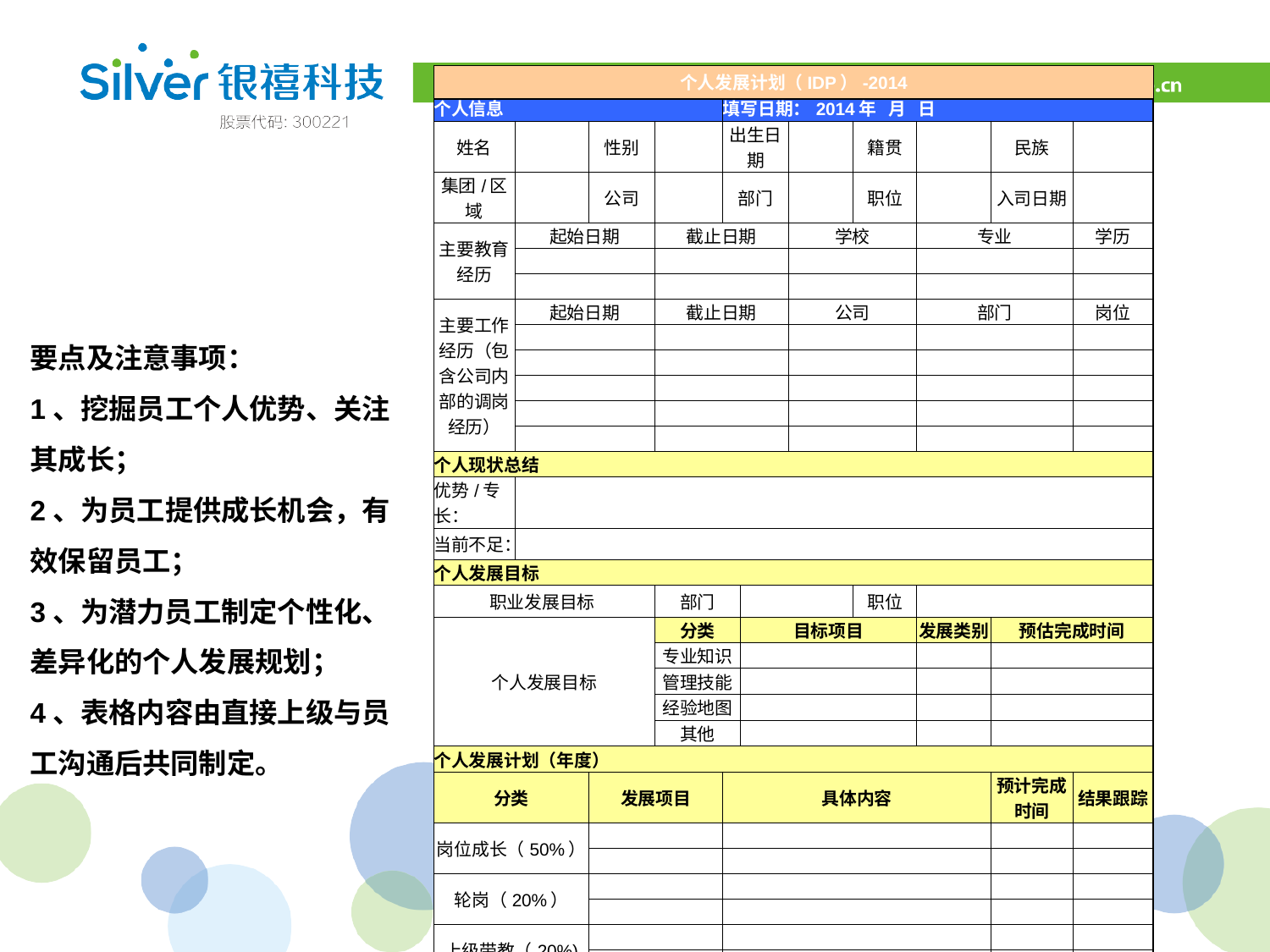

个人发展计划（IDP）-2014
| 个人信息 |  |  |  | 填写日期：2014年 月 日 |  |  |  |  |  |  |
| --- | --- | --- | --- | --- | --- | --- | --- | --- | --- | --- |
| 姓名 |  | 性别 |  | 出生日期 |  |  | 籍贯 |  | 民族 |  |
| 集团/区域 |  | 公司 |  | 部门 |  |  | 职位 |  | 入司日期 |  |
| 主要教育经历 | 起始日期 |  | 截止日期 |  |  | 学校 |  | 专业 |  | 学历 |
|  |  |  |  |  |  |  |  |  |  |  |
|  |  |  |  |  |  |  |  |  |  |  |
| 主要工作经历（包含公司内部的调岗经历） | 起始日期 |  | 截止日期 |  |  | 公司 |  | 部门 |  | 岗位 |
|  |  |  |  |  |  |  |  |  |  |  |
|  |  |  |  |  |  |  |  |  |  |  |
|  |  |  |  |  |  |  |  |  |  |  |
|  |  |  |  |  |  |  |  |  |  |  |
|  |  |  |  |  |  |  |  |  |  |  |
| 个人现状总结 |  |  |  |  |  |  |  |  |  |  |
| 优势/专长： |  |  |  |  |  |  |  |  |  |  |
| 当前不足： |  |  |  |  |  |  |  |  |  |  |
| 个人发展目标 |  |  |  |  |  |  |  |  |  |  |
| 职业发展目标 |  |  | 部门 |  |  |  | 职位 |  |  |  |
| 个人发展目标 |  |  | 分类 |  | 目标项目 |  |  | 发展类别 | 预估完成时间 |  |
|  |  |  | 专业知识 |  |  |  |  |  |  |  |
|  |  |  | 管理技能 |  |  |  |  |  |  |  |
|  |  |  | 经验地图 |  |  |  |  |  |  |  |
|  |  |  | 其他 |  |  |  |  |  |  |  |
| 个人发展计划（年度） |  |  |  |  |  |  |  |  |  |  |
| 分类 |  | 发展项目 |  | 具体内容 |  |  |  |  | 预计完成时间 | 结果跟踪 |
| 岗位成长（50%） |  |  |  |  |  |  |  |  |  |  |
|  |  |  |  |  |  |  |  |  |  |  |
| 轮岗（20%） |  |  |  |  |  |  |  |  |  |  |
|  |  |  |  |  |  |  |  |  |  |  |
| 上级带教（20%) |  |  |  |  |  |  |  |  |  |  |
|  |  |  |  |  |  |  |  |  |  |  |
| 教育培训（10%） |  |  |  |  |  |  |  |  |  |  |
|  |  |  |  |  |  |  |  |  |  |  |
要点及注意事项：
1、挖掘员工个人优势、关注其成长；
2、为员工提供成长机会，有效保留员工；
3、为潜力员工制定个性化、差异化的个人发展规划；
4、表格内容由直接上级与员工沟通后共同制定。